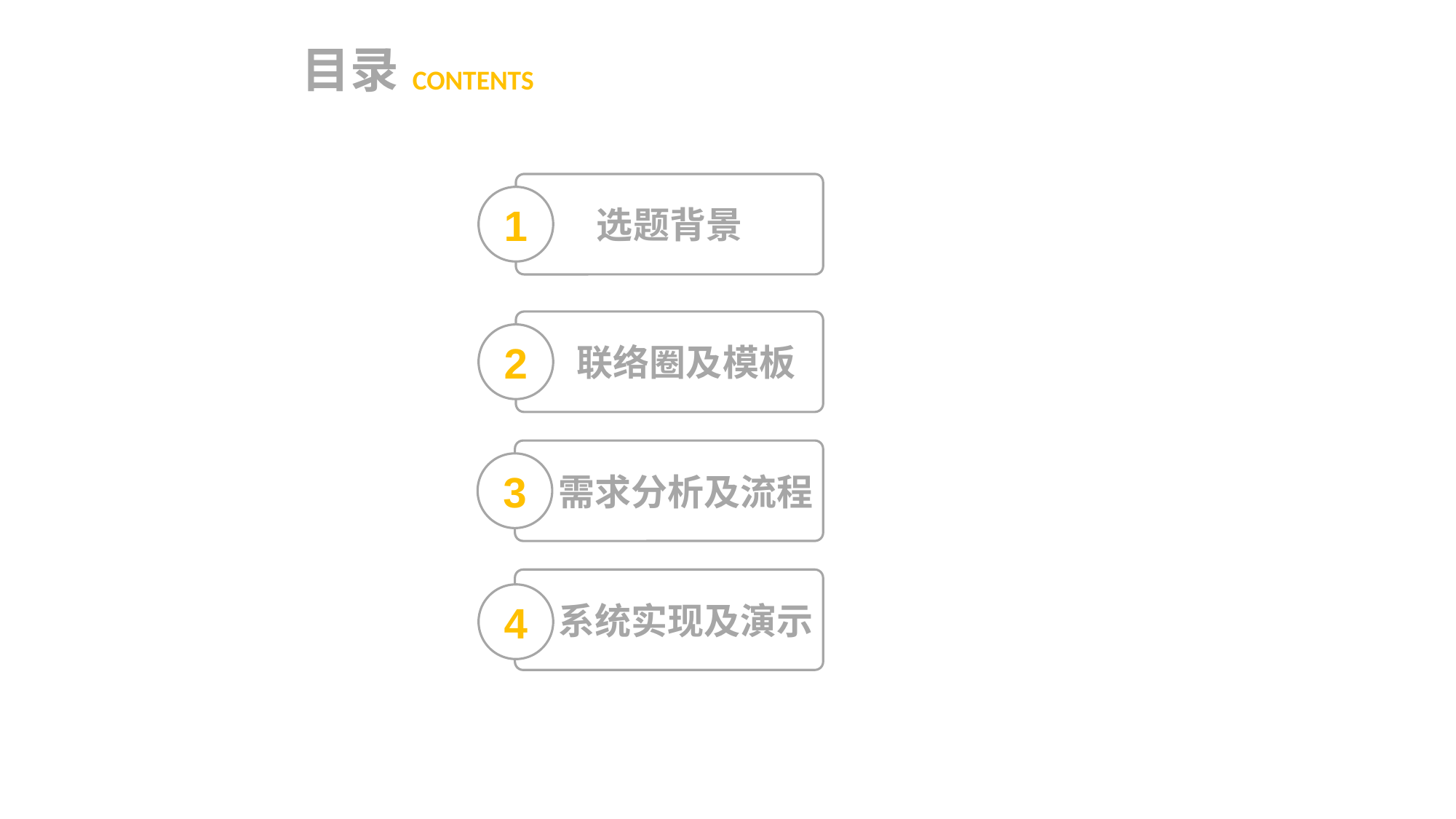

# 目录
CONTENTS
选题背景
1
   联络圈及模板
2
   需求分析及流程
3
   系统实现及演示
4